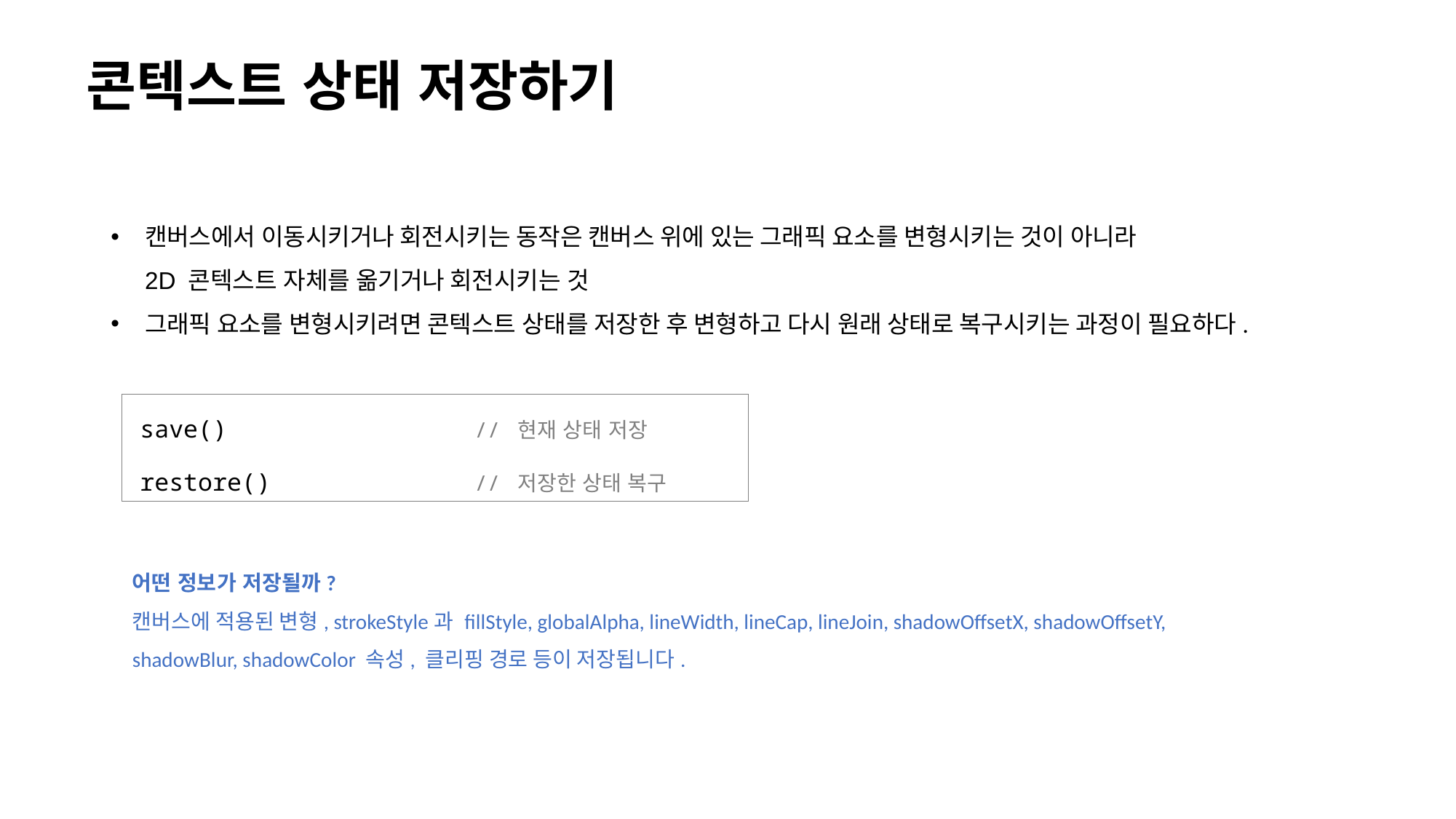

# 콘텍스트 상태 저장하기
캔버스에서 이동시키거나 회전시키는 동작은 캔버스 위에 있는 그래픽 요소를 변형시키는 것이 아니라
2D 콘텍스트 자체를 옮기거나 회전시키는 것
그래픽 요소를 변형시키려면 콘텍스트 상태를 저장한 후 변형하고 다시 원래 상태로 복구시키는 과정이 필요하다.
save()                 // 현재 상태 저장
restore()              // 저장한 상태 복구
어떤 정보가 저장될까?
캔버스에 적용된 변형, strokeStyle과 fillStyle, globalAlpha, lineWidth, lineCap, lineJoin, shadowOffsetX, shadowOffsetY, shadowBlur, shadowColor 속성, 클리핑 경로 등이 저장됩니다.